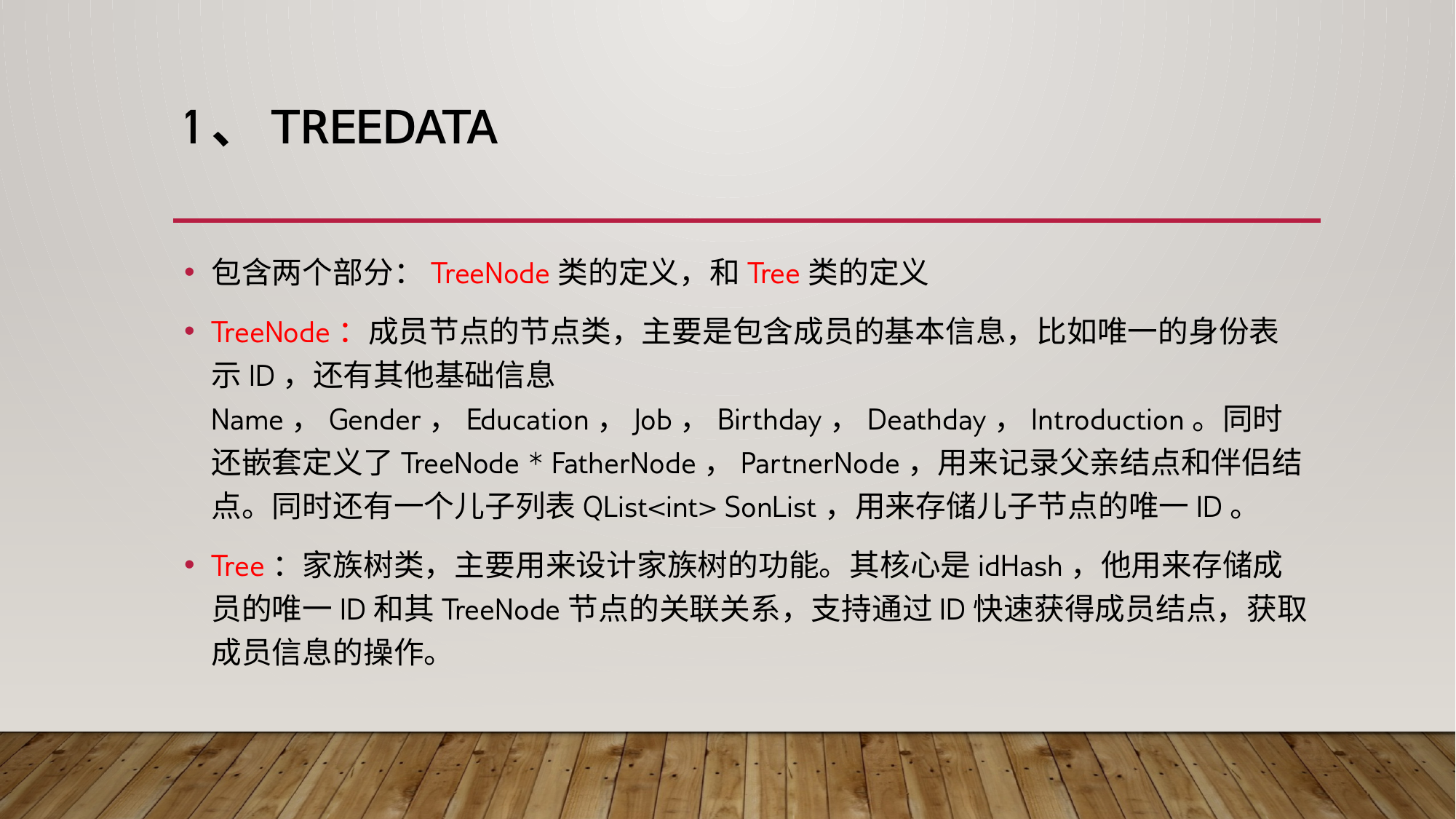

# 1、treedata
包含两个部分：TreeNode类的定义，和Tree类的定义
TreeNode：成员节点的节点类，主要是包含成员的基本信息，比如唯一的身份表示ID，还有其他基础信息Name，Gender，Education，Job，Birthday，Deathday，Introduction。同时还嵌套定义了TreeNode * FatherNode，PartnerNode，用来记录父亲结点和伴侣结点。同时还有一个儿子列表QList<int> SonList，用来存储儿子节点的唯一ID。
Tree：家族树类，主要用来设计家族树的功能。其核心是idHash，他用来存储成员的唯一ID和其TreeNode节点的关联关系，支持通过ID快速获得成员结点，获取成员信息的操作。